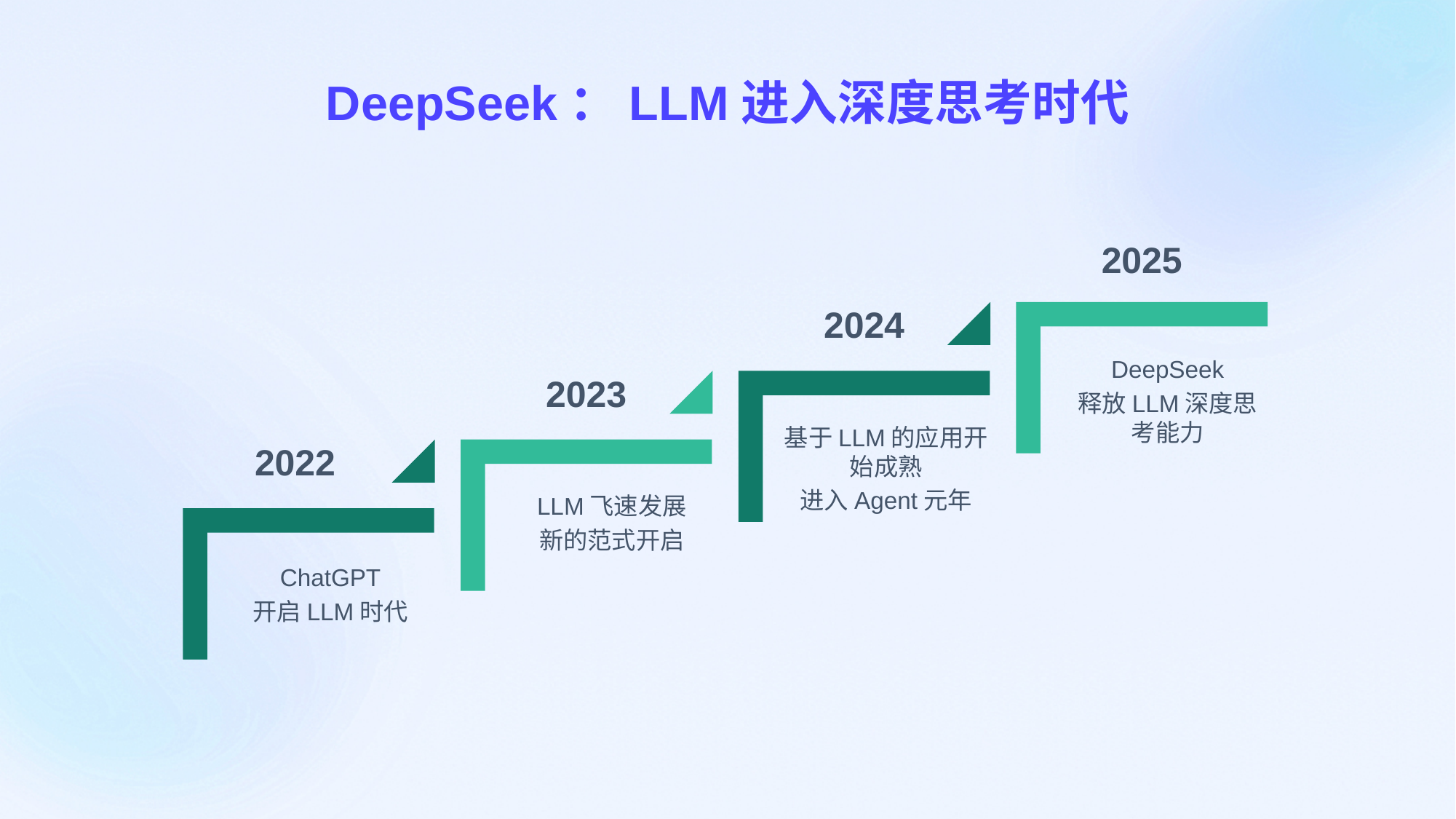

DeepSeek：LLM进入深度思考时代
2025

2024

DeepSeek
释放LLM深度思考能力
2023

基于LLM的应用开始成熟
进入Agent元年
2022

LLM飞速发展
新的范式开启
ChatGPT
开启LLM时代